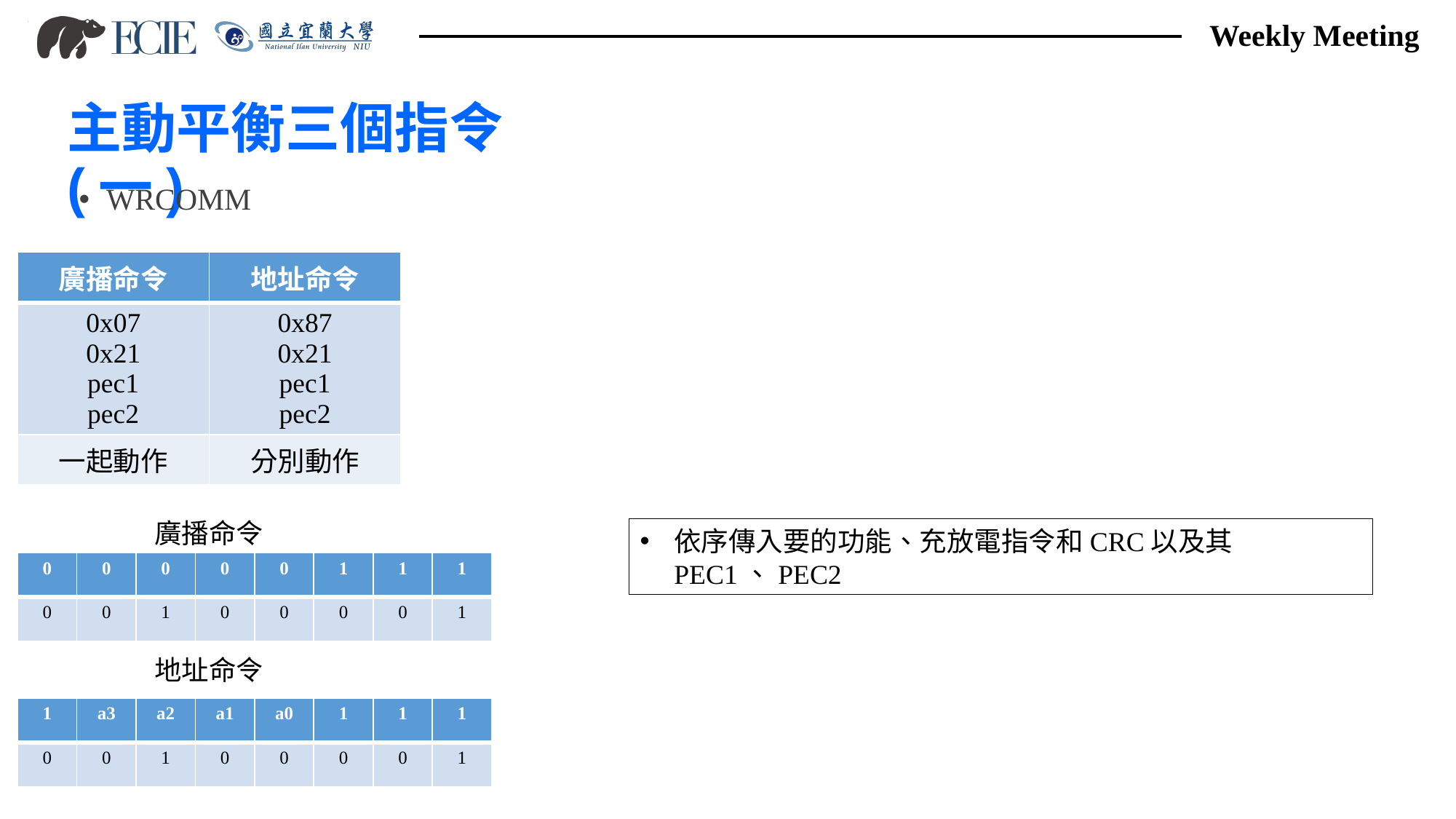

主動平衡三個指令(一)
WRCOMM
| 廣播命令 | 地址命令 |
| --- | --- |
| 0x07 0x21 pec1 pec2 | 0x87 0x21 pec1 pec2 |
| 一起動作 | 分別動作 |
廣播命令
地址命令
依序傳入要的功能、充放電指令和CRC以及其
PEC1、PEC2
| 0 | 0 | 0 | 0 | 0 | 1 | 1 | 1 |
| --- | --- | --- | --- | --- | --- | --- | --- |
| 0 | 0 | 1 | 0 | 0 | 0 | 0 | 1 |
| 1 | a3 | a2 | a1 | a0 | 1 | 1 | 1 |
| --- | --- | --- | --- | --- | --- | --- | --- |
| 0 | 0 | 1 | 0 | 0 | 0 | 0 | 1 |